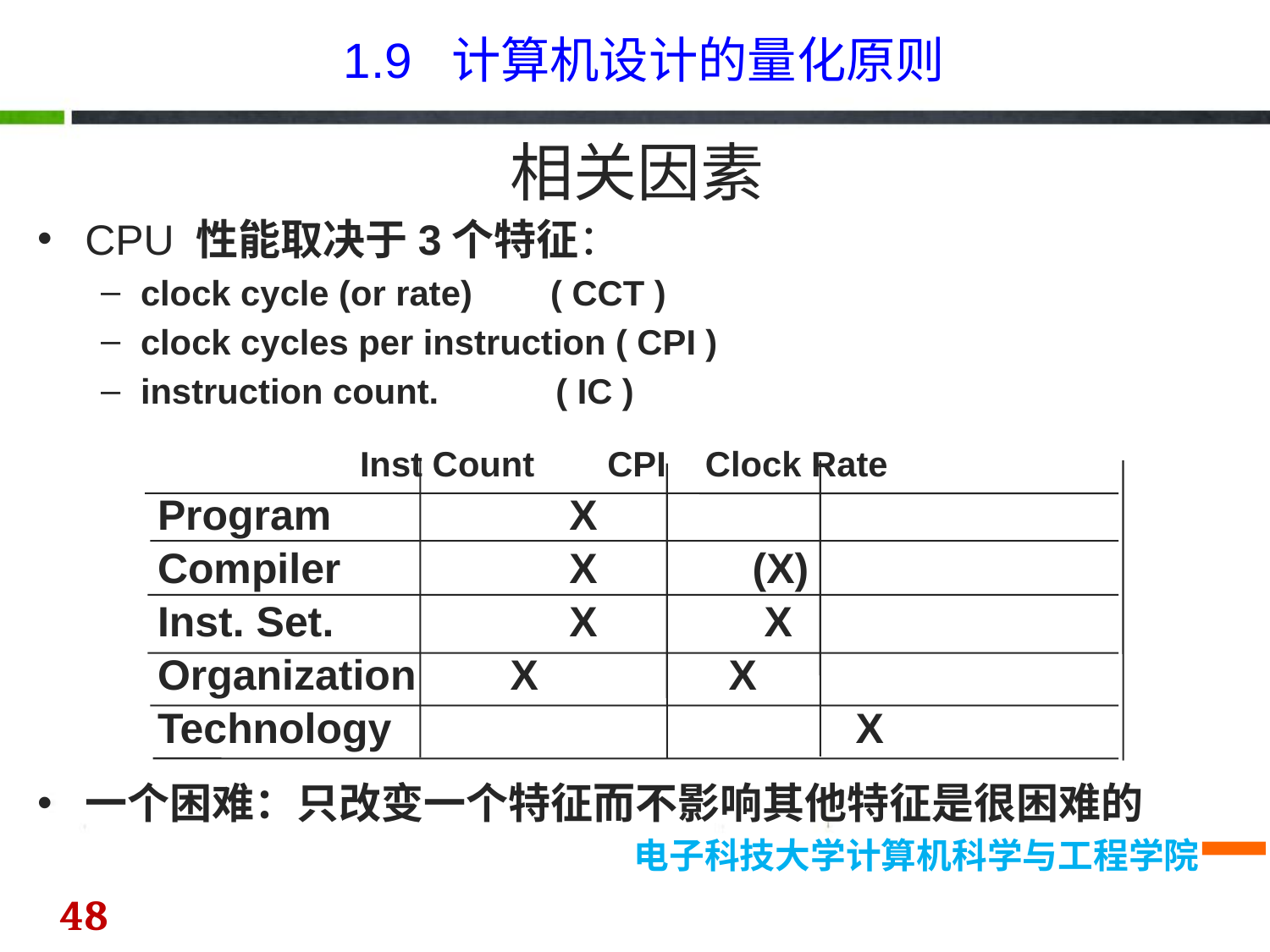

1.9  计算机设计的量化原则
相关因素
CPU 性能取决于3个特征：
clock cycle (or rate)        ( CCT )
clock cycles per instruction ( CPI )
instruction count.            ( IC )

一个困难：只改变一个特征而不影响其他特征是很困难的
		   Inst Count	   CPI	Clock Rate
Program	          X
Compiler	          X	    (X)
Inst. Set.	          X	     X
Organization	     X		  X
Technology				  X